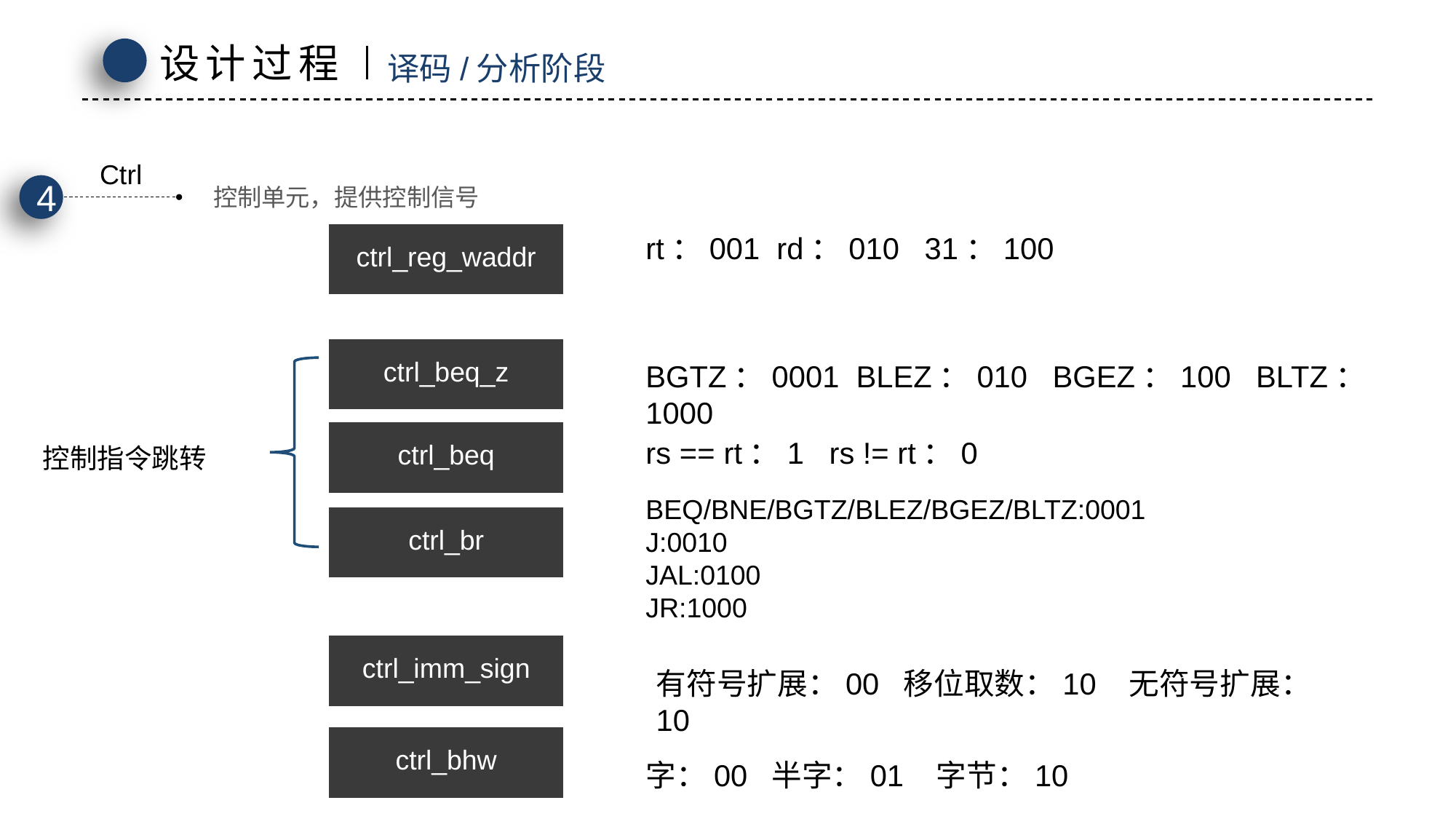

设计过程

译码/分析阶段
Ctrl
控制单元，提供控制信号
4
| ctrl\_reg\_waddr |
| --- |
rt：001  rd：010   31：100
| ctrl\_beq\_z |
| --- |
BGTZ：0001  BLEZ：010   BGEZ：100   BLTZ：1000

| ctrl\_beq |
| --- |
rs == rt：1   rs != rt：0
控制指令跳转
BEQ/BNE/BGTZ/BLEZ/BGEZ/BLTZ:0001
J:0010
JAL:0100
JR:1000
| ctrl\_br |
| --- |
| ctrl\_imm\_sign |
| --- |
有符号扩展：00  移位取数：10   无符号扩展：10
| ctrl\_bhw |
| --- |
字：00  半字：01   字节：10